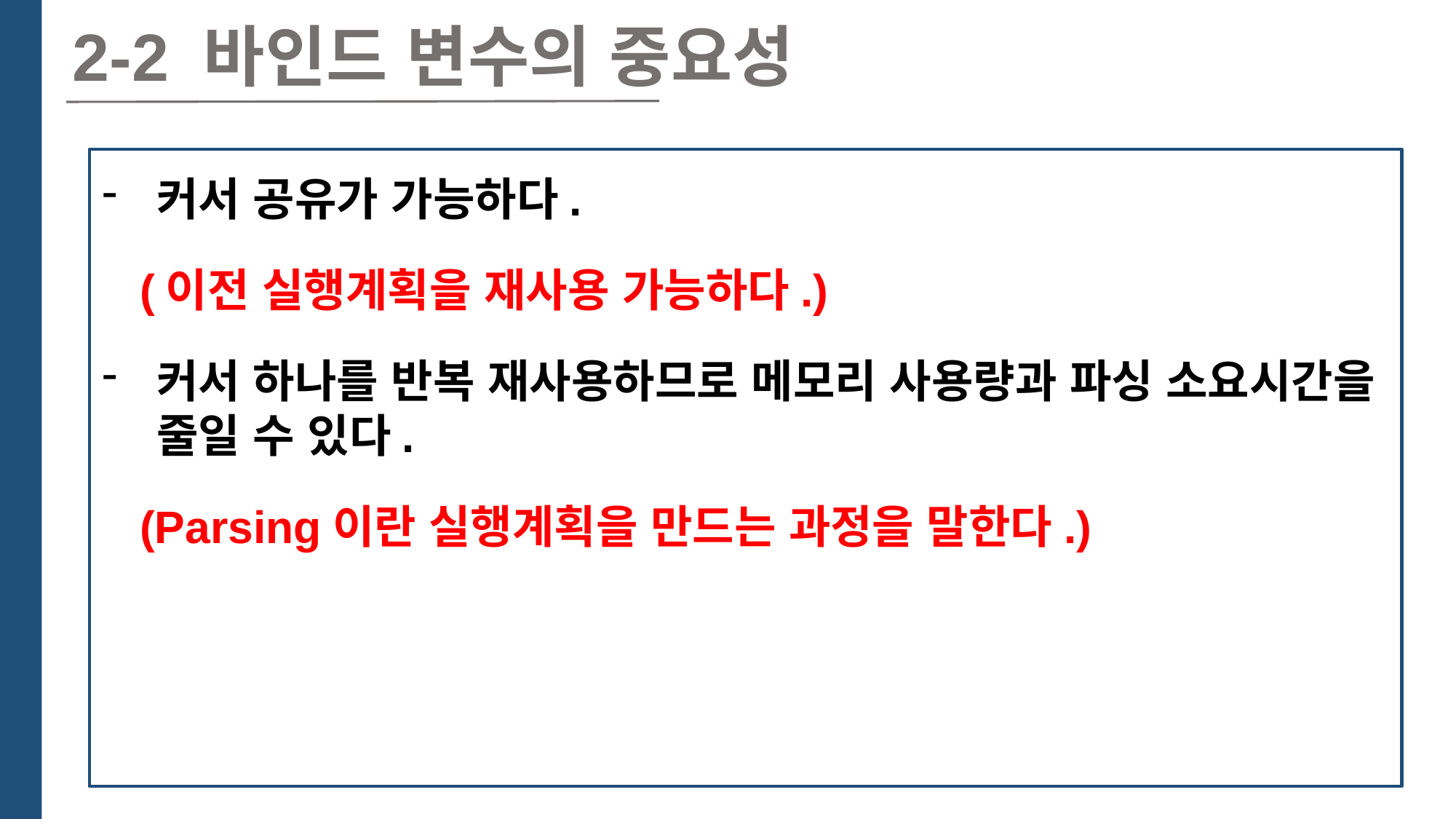

2-2 바인드 변수의 중요성
커서 공유가 가능하다.
   (이전 실행계획을 재사용 가능하다.)
커서 하나를 반복 재사용하므로 메모리 사용량과 파싱 소요시간을 줄일 수 있다.
   (Parsing이란 실행계획을 만드는 과정을 말한다.)